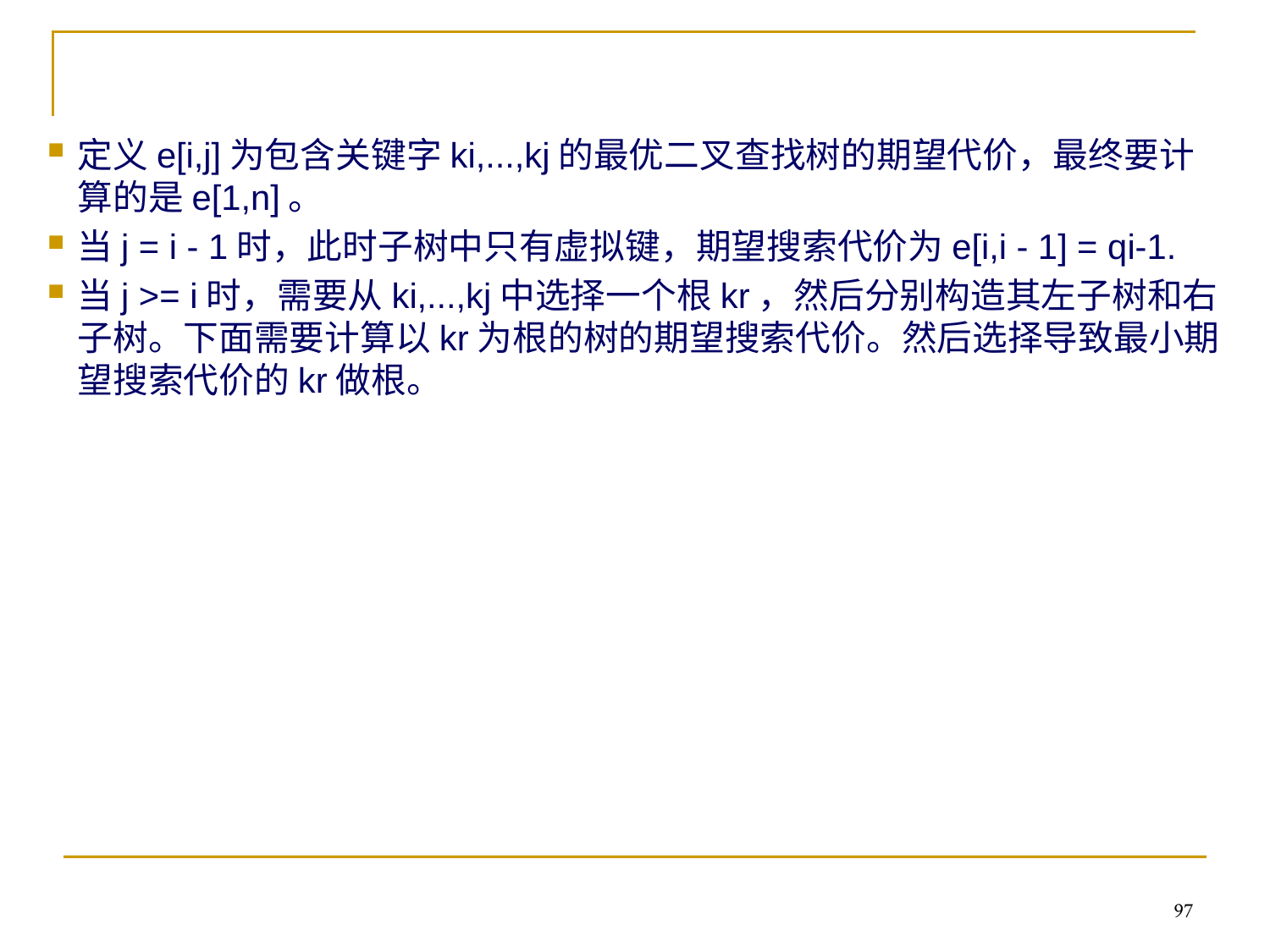

定义e[i,j]为包含关键字ki,...,kj的最优二叉查找树的期望代价，最终要计算的是e[1,n]。
当j = i - 1时，此时子树中只有虚拟键，期望搜索代价为e[i,i - 1] = qi-1.
当j >= i时，需要从ki,...,kj中选择一个根kr，然后分别构造其左子树和右子树。下面需要计算以kr为根的树的期望搜索代价。然后选择导致最小期望搜索代价的kr做根。
97